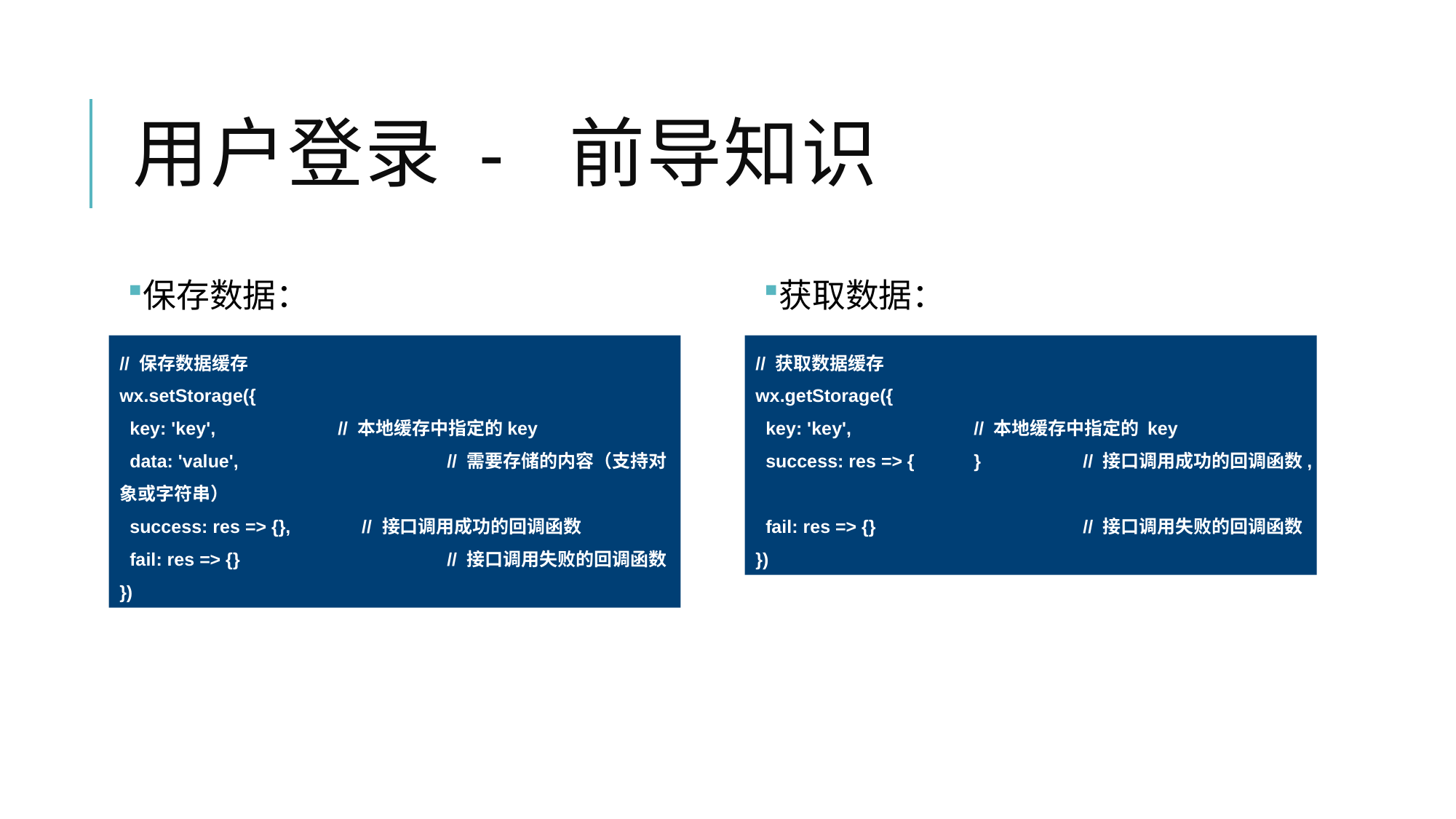

# 用户登录 -  前导知识
保存数据：
获取数据：
// 保存数据缓存
wx.setStorage({
  key: 'key',		// 本地缓存中指定的key
  data: 'value',		// 需要存储的内容（支持对象或字符串）
  success: res => {},              // 接口调用成功的回调函数
  fail: res => {}		// 接口调用失败的回调函数
})
// 获取数据缓存
wx.getStorage({
  key: 'key',		// 本地缓存中指定的 key
  success: res => {	}	// 接口调用成功的回调函数,
  fail: res => {}		// 接口调用失败的回调函数
})